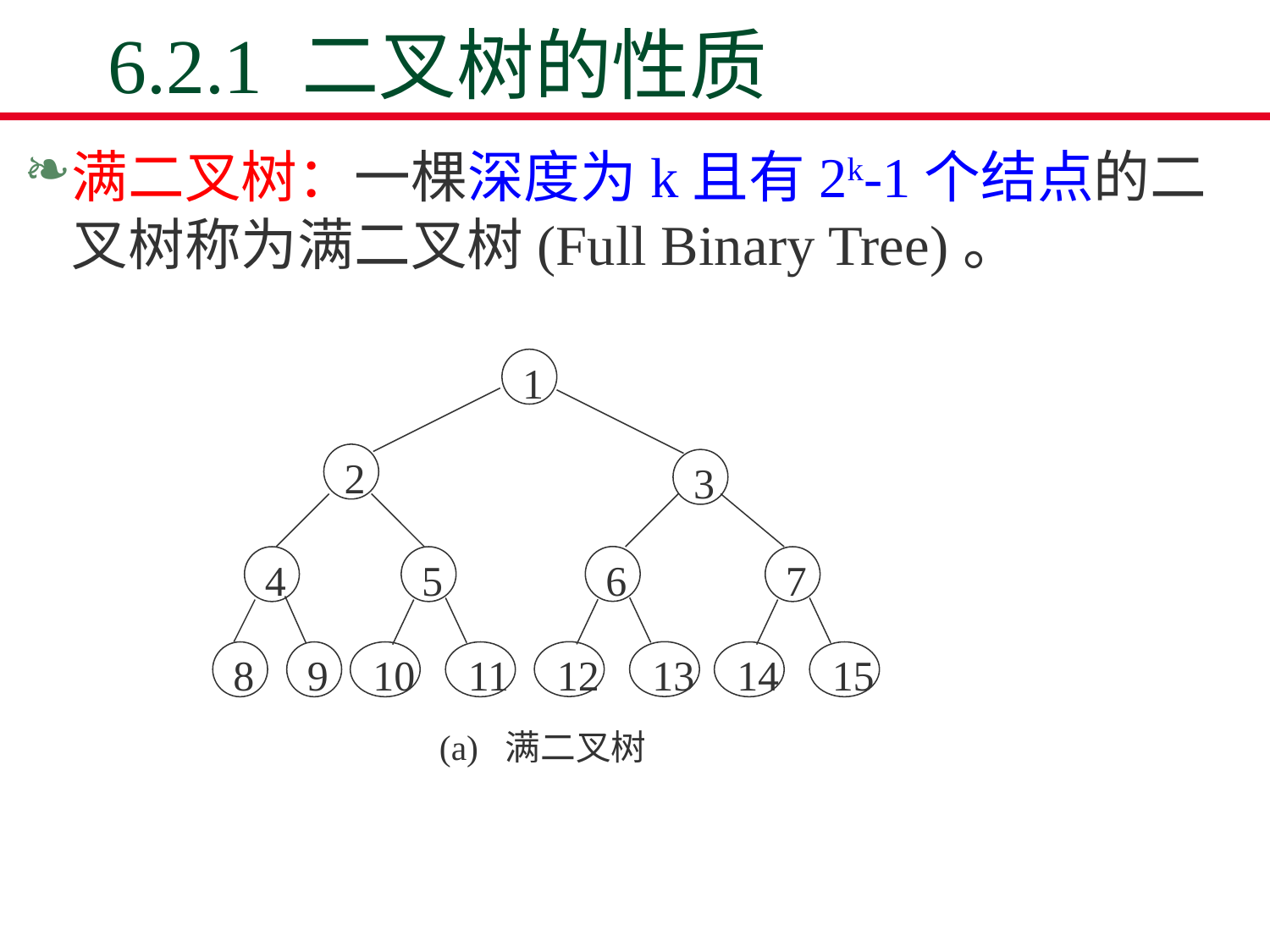

# 6.2.1 二叉树的性质
满二叉树：一棵深度为k且有2k-1个结点的二叉树称为满二叉树(Full Binary Tree)。

1

2
3

6

12
13
4

8
9
5

10
11
7

14
15
(a)  满二叉树